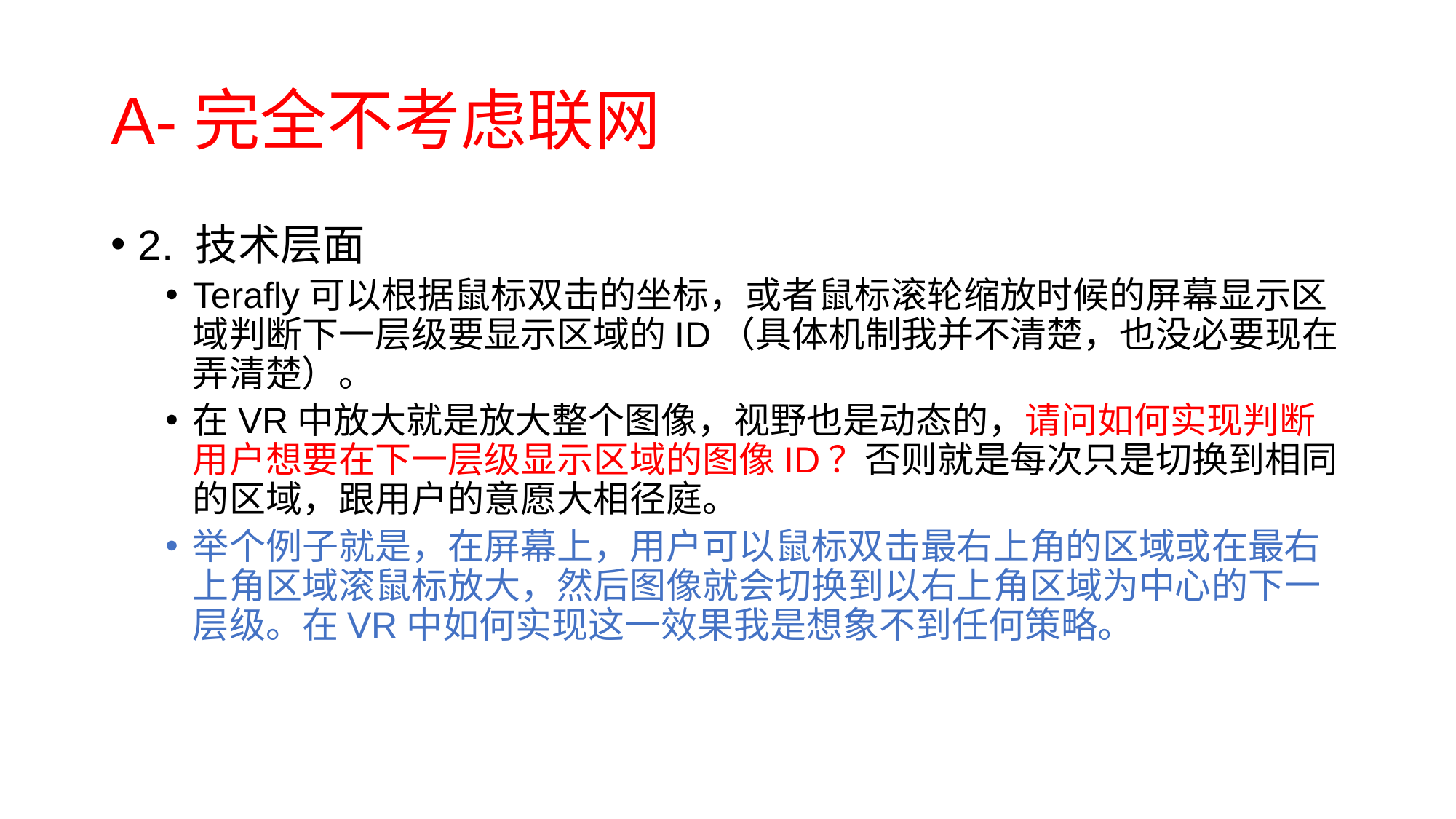

# A-完全不考虑联网
2. 技术层面
Terafly可以根据鼠标双击的坐标，或者鼠标滚轮缩放时候的屏幕显示区域判断下一层级要显示区域的ID（具体机制我并不清楚，也没必要现在弄清楚）。
在VR中放大就是放大整个图像，视野也是动态的，请问如何实现判断用户想要在下一层级显示区域的图像ID？否则就是每次只是切换到相同的区域，跟用户的意愿大相径庭。
举个例子就是，在屏幕上，用户可以鼠标双击最右上角的区域或在最右上角区域滚鼠标放大，然后图像就会切换到以右上角区域为中心的下一层级。在VR中如何实现这一效果我是想象不到任何策略。